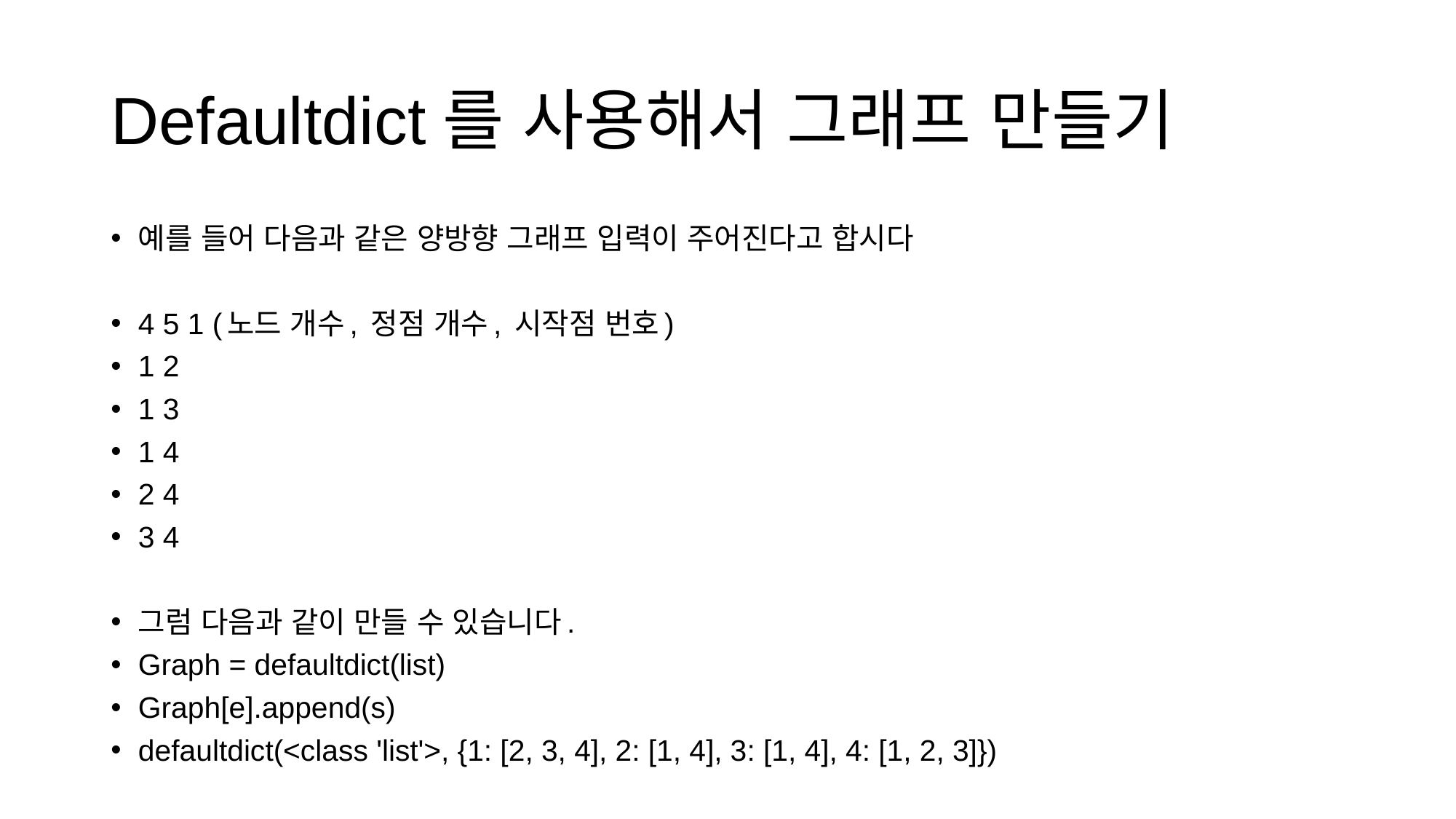

# Defaultdict를 사용해서 그래프 만들기
예를 들어 다음과 같은 양방향 그래프 입력이 주어진다고 합시다

4 5 1 (노드 개수, 정점 개수, 시작점 번호)
1 2
1 3
1 4
2 4
3 4

그럼 다음과 같이 만들 수 있습니다.
Graph = defaultdict(list)
Graph[e].append(s)
defaultdict(<class 'list'>, {1: [2, 3, 4], 2: [1, 4], 3: [1, 4], 4: [1, 2, 3]})